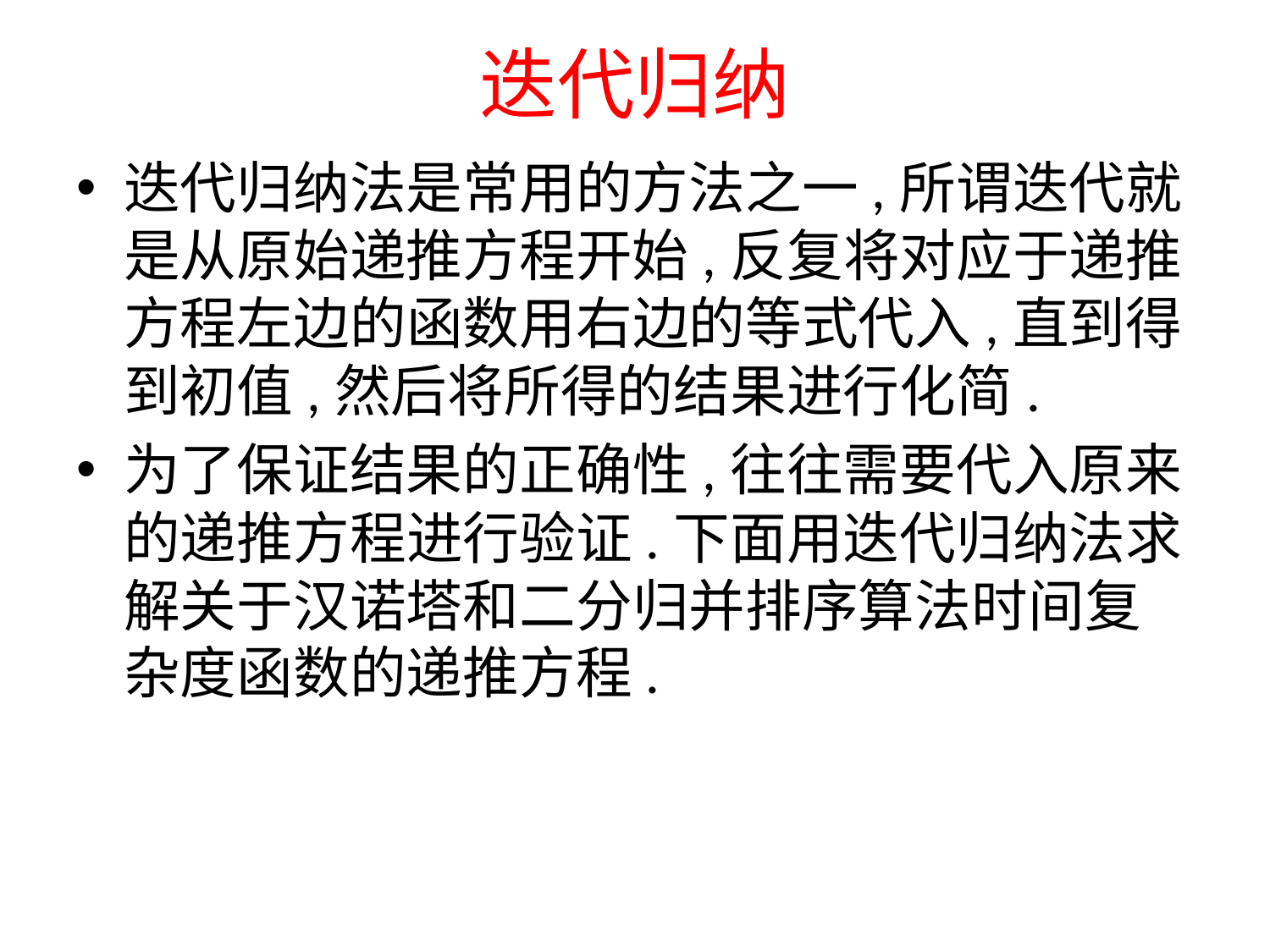

# 迭代归纳
迭代归纳法是常用的方法之一,所谓迭代就是从原始递推方程开始,反复将对应于递推方程左边的函数用右边的等式代入,直到得到初值,然后将所得的结果进行化简.
为了保证结果的正确性,往往需要代入原来的递推方程进行验证.下面用迭代归纳法求解关于汉诺塔和二分归并排序算法时间复杂度函数的递推方程.